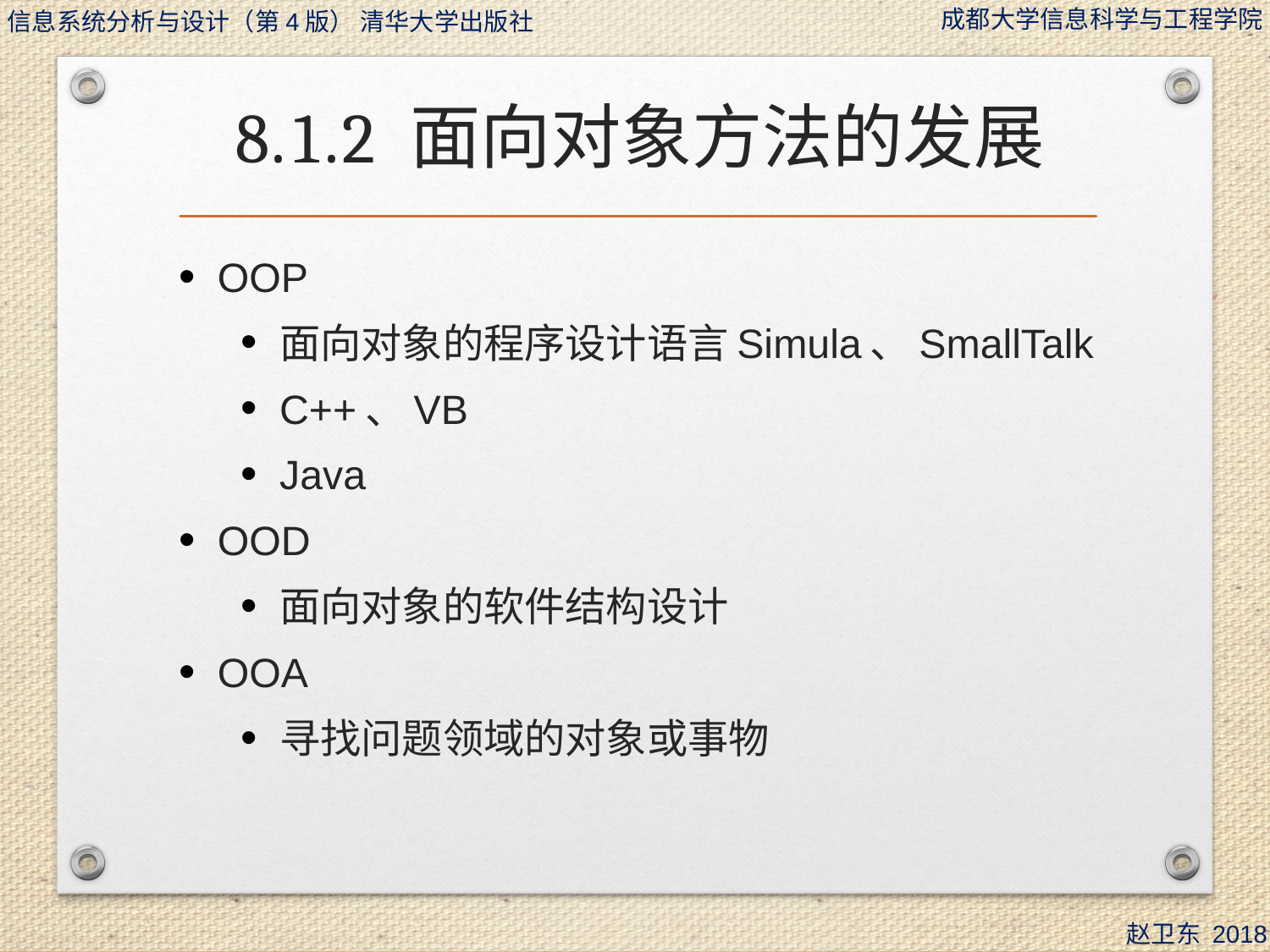

# 8.1.2 面向对象方法的发展
OOP
面向对象的程序设计语言Simula、SmallTalk
C++、VB
Java
OOD
面向对象的软件结构设计
OOA
寻找问题领域的对象或事物